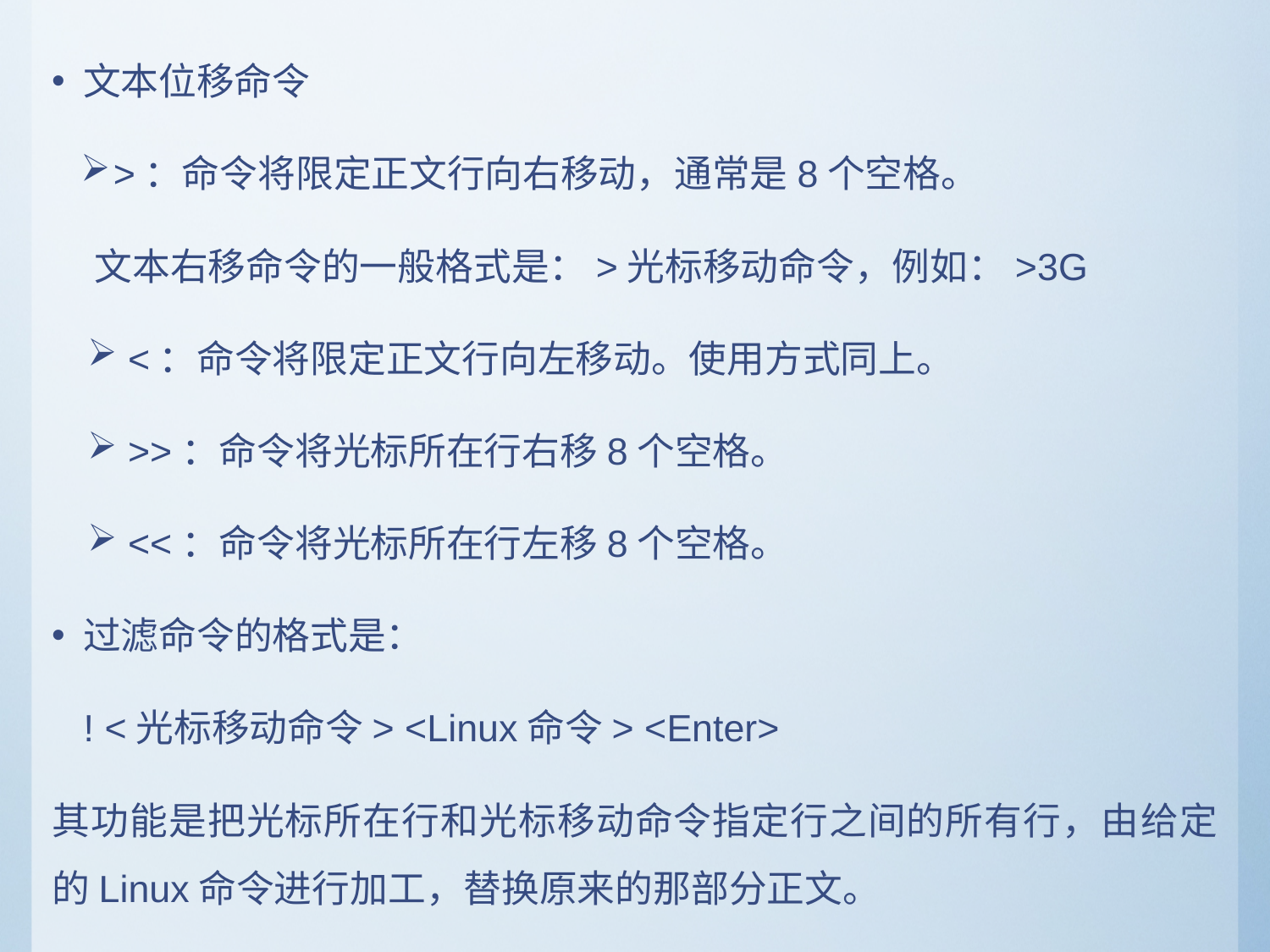

文本位移命令
>：命令将限定正文行向右移动，通常是8个空格。
    文本右移命令的一般格式是：>光标移动命令，例如：>3G
<：命令将限定正文行向左移动。使用方式同上。
>>：命令将光标所在行右移8个空格。
<<：命令将光标所在行左移8个空格。
过滤命令的格式是：
   ! <光标移动命令> <Linux命令> <Enter>
其功能是把光标所在行和光标移动命令指定行之间的所有行，由给定的Linux命令进行加工，替换原来的那部分正文。